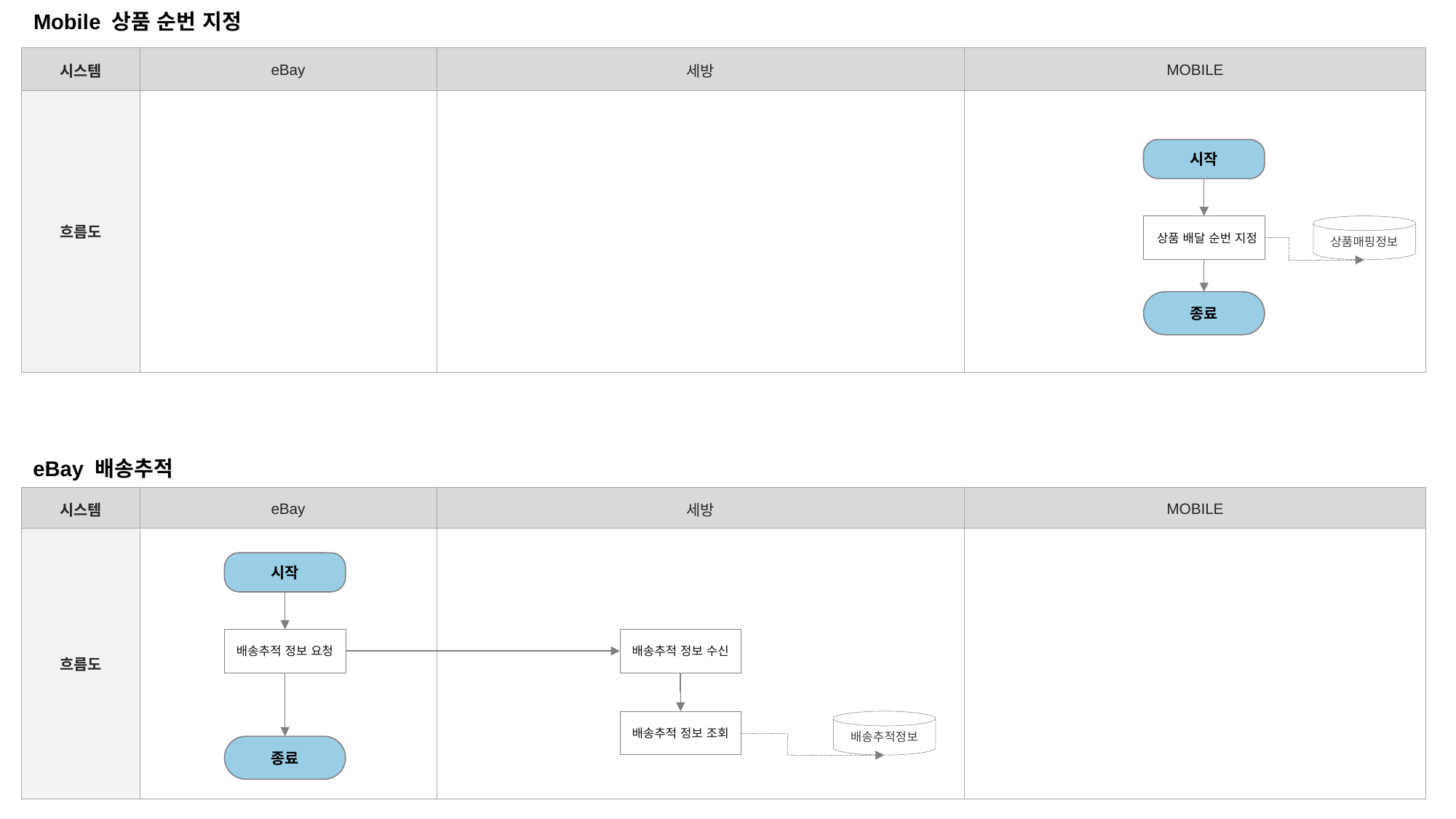

Mobile 상품 순번 지정
| 시스템 | eBay | 세방 | MOBILE |
| --- | --- | --- | --- |
| 흐름도 |  |  |  |
시작
 상품 배달 순번 지정
상품매핑정보
종료
eBay 배송추적
| 시스템 | eBay | 세방 | MOBILE |
| --- | --- | --- | --- |
| 흐름도 |  |  |  |
시작
배송추적 정보 요청
배송추적 정보 수신
배송추적 정보 조회
배송추적정보
종료